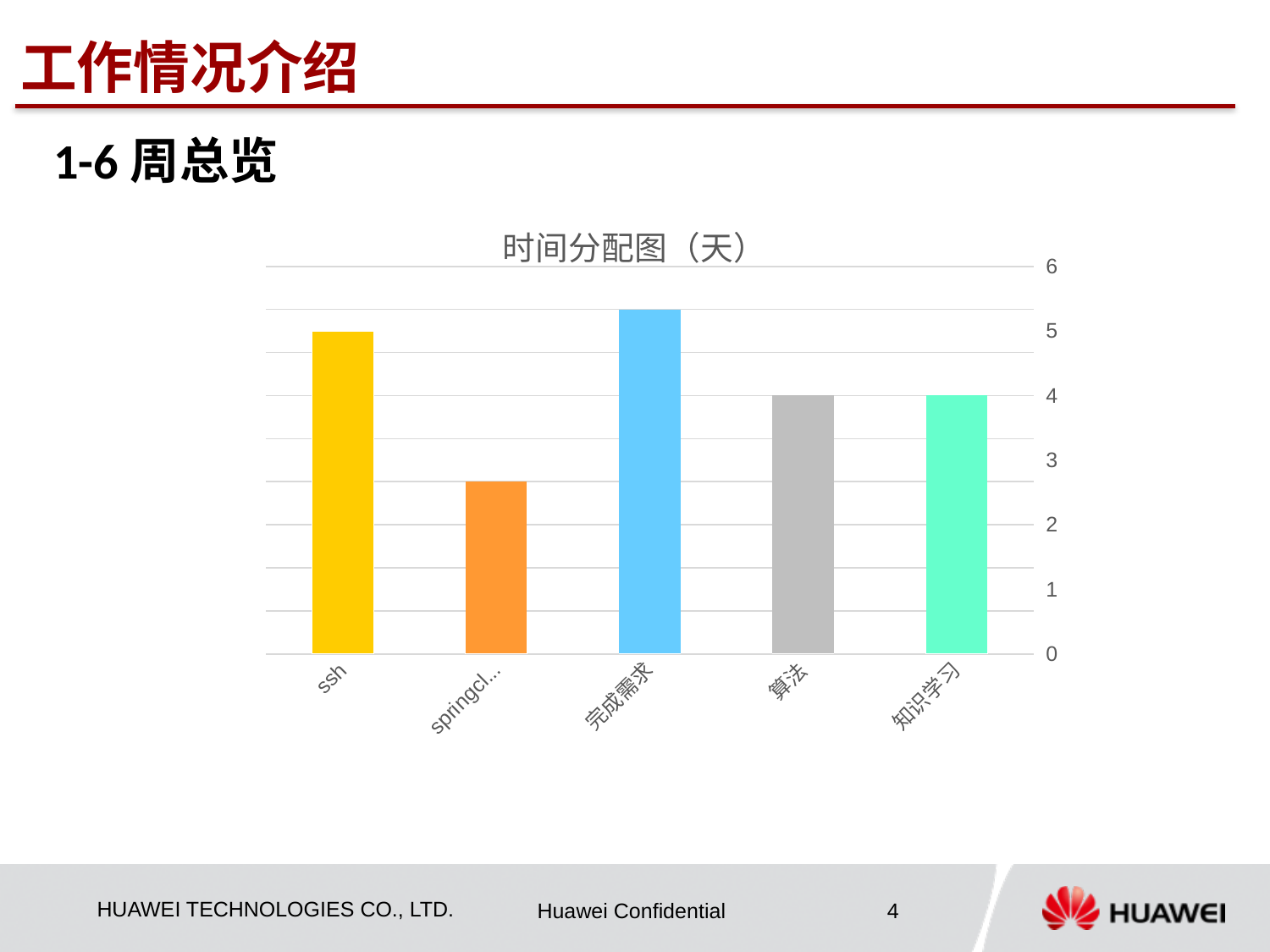

# 工作情况介绍
1-6周总览

### Chart: 时间分配图（天）

| Category | 平台/框架 | neteco框架 | 发开工具 | OJ训练 | 语言/特性 |
|---|---|---|---|---|---|
| ssh项目熟悉 | 0.0 | 0.0 | 0.0 | 0.0 | 5.0 |
| springcloud项目熟悉 | 4.0 | 0.0 | 0.0 | 0.0 | 0.0 |
| 完成需求 | 0.0 | 8.0 | 0.0 | 0.0 | 0.0 |
| 算法能力提升 | 0.0 | 0.0 | 6.0 | 0.0 | 0.0 |
| 知识学习 | 0.0 | 0.0 | 0.0 | 6.0 | 0.0 |